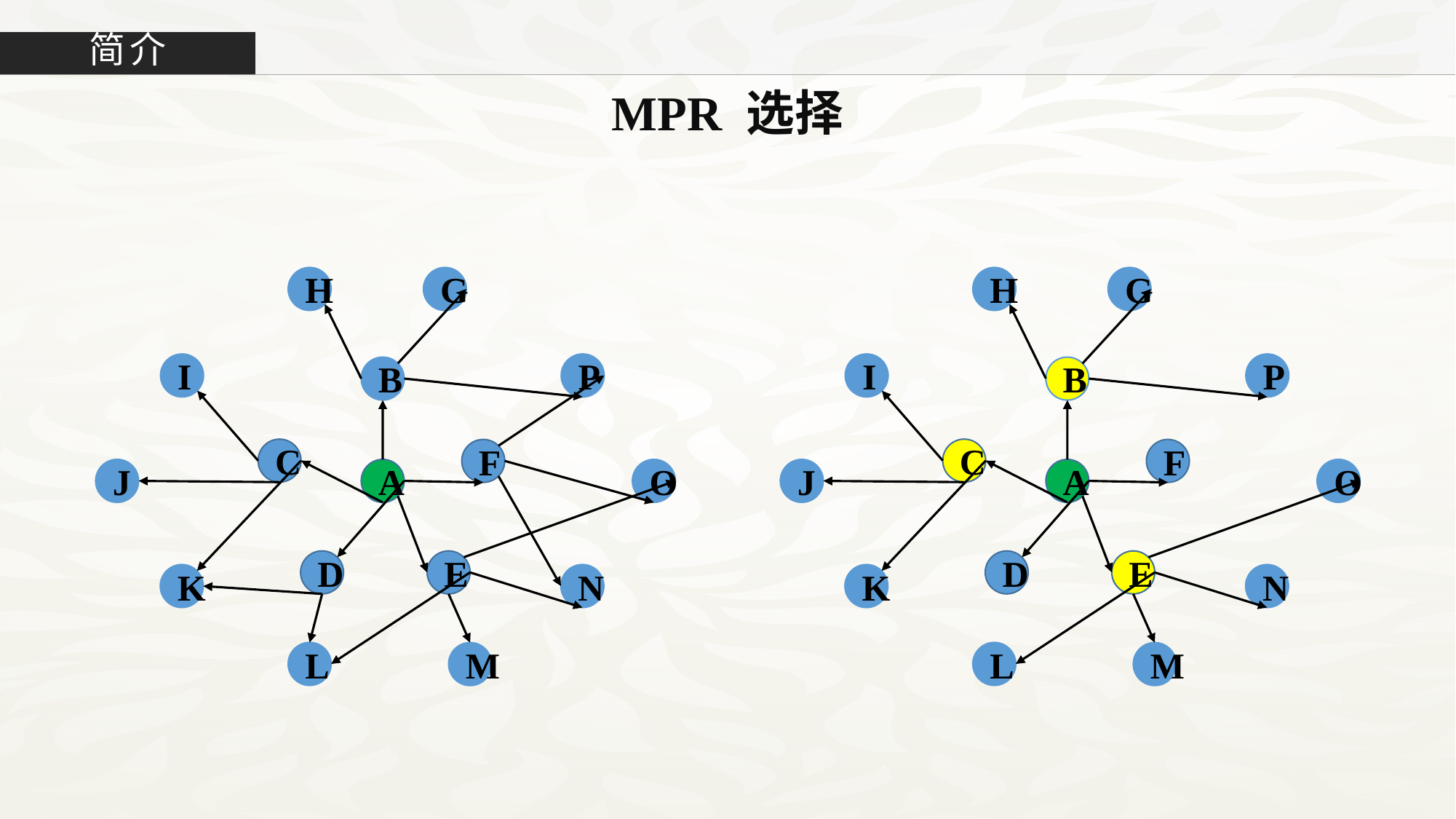

简介
MPR 选择
H
G
P
I
B
C
F
J
A
O
D
E
K
N
L
M
H
G
P
I
B
C
F
J
A
O
D
E
K
N
L
M